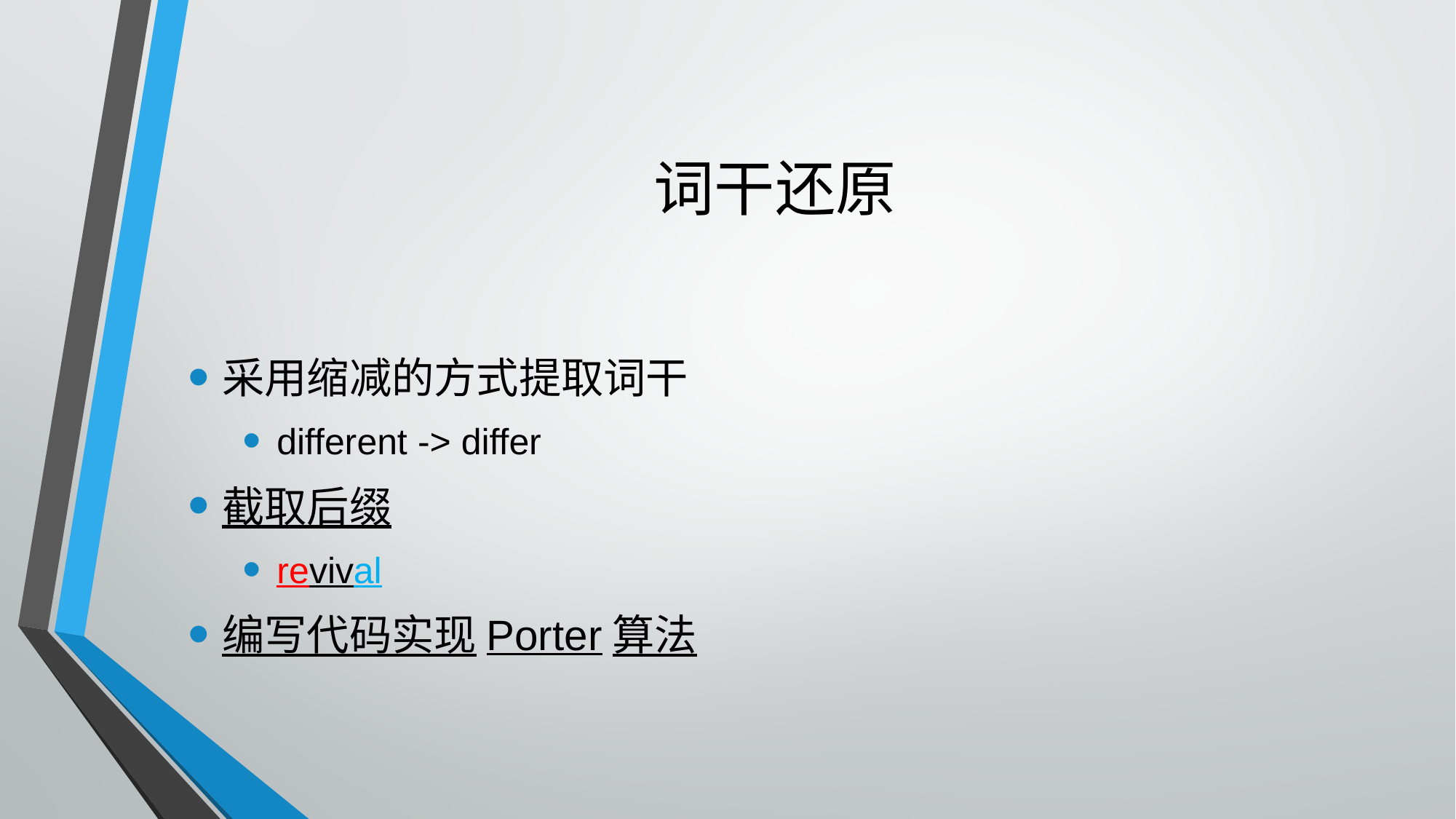

# 词干还原
采用缩减的方式提取词干
different -> differ
截取后缀
revival
编写代码实现Porter算法